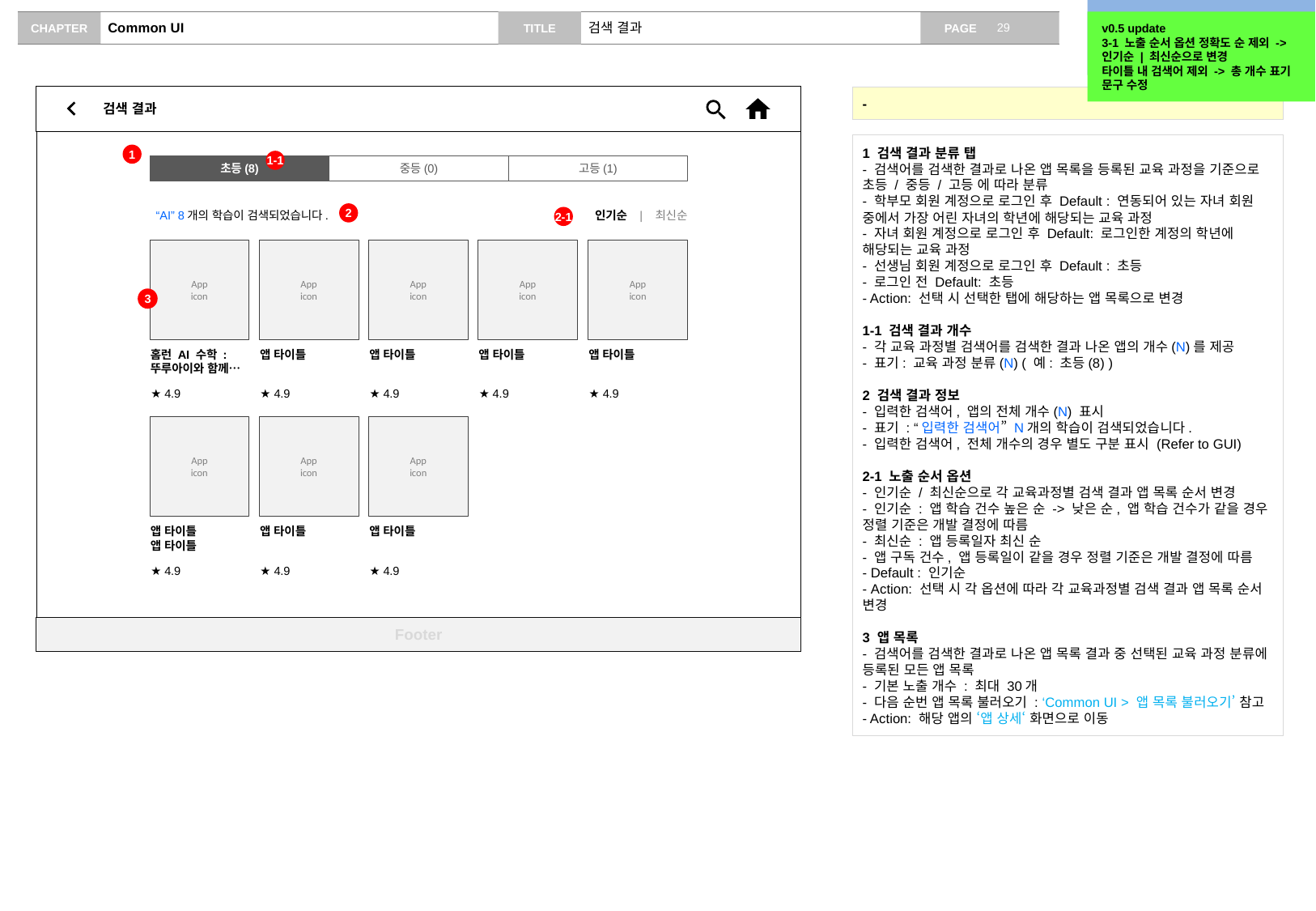

v0.2 update
검색결과 개수 탭에 같이 제공
v0.5 update
3-1 노출 순서 옵션 정확도 순 제외 -> 인기순 | 최신순으로 변경
타이틀 내 검색어 제외 -> 총 개수 표기 문구 수정
# Common UI
검색 결과
검색 결과

-

1 검색 결과 분류 탭
- 검색어를 검색한 결과로 나온 앱 목록을 등록된 교육 과정을 기준으로 초등 / 중등 / 고등 에 따라 분류
- 학부모 회원 계정으로 로그인 후 Default : 연동되어 있는 자녀 회원 중에서 가장 어린 자녀의 학년에 해당되는 교육 과정
- 자녀 회원 계정으로 로그인 후 Default: 로그인한 계정의 학년에 해당되는 교육 과정
- 선생님 회원 계정으로 로그인 후 Default : 초등
- 로그인 전 Default: 초등
- Action: 선택 시 선택한 탭에 해당하는 앱 목록으로 변경

1-1 검색 결과 개수
- 각 교육 과정별 검색어를 검색한 결과 나온 앱의 개수(N)를 제공
- 표기: 교육 과정 분류(N) ( 예: 초등(8) )

2 검색 결과 정보
- 입력한 검색어, 앱의 전체 개수(N) 표시
- 표기 : “입력한 검색어” N개의 학습이 검색되었습니다.
- 입력한 검색어, 전체 개수의 경우 별도 구분 표시 (Refer to GUI)
2-1 노출 순서 옵션
- 인기순 / 최신순으로 각 교육과정별 검색 결과 앱 목록 순서 변경
- 인기순 : 앱 학습 건수 높은 순 -> 낮은 순, 앱 학습 건수가 같을 경우 정렬 기준은 개발 결정에 따름
- 최신순 : 앱 등록일자 최신 순
- 앱 구독 건수, 앱 등록일이 같을 경우 정렬 기준은 개발 결정에 따름
- Default : 인기순
- Action: 선택 시 각 옵션에 따라 각 교육과정별 검색 결과 앱 목록 순서 변경
3 앱 목록
- 검색어를 검색한 결과로 나온 앱 목록 결과 중 선택된 교육 과정 분류에 등록된 모든 앱 목록
- 기본 노출 개수 : 최대 30개
- 다음 순번 앱 목록 불러오기 : ‘Common UI > 앱 목록 불러오기’ 참고
- Action: 해당 앱의 ‘앱 상세‘ 화면으로 이동
1
1-1
초등(8)
중등(0)
고등(1)
2
2-1
“AI” 8개의 학습이 검색되었습니다.
인기순   |   최신순
App
icon
홈런 AI 수학 :
뚜루아이와 함께…
★ 4.9
App
icon
앱 타이틀

★ 4.9
App
icon
앱 타이틀
★ 4.9
App
icon
앱 타이틀
★ 4.9
App
icon
앱 타이틀
★ 4.9
3
App
icon
앱 타이틀
앱 타이틀
★ 4.9
App
icon
앱 타이틀

★ 4.9
App
icon
앱 타이틀
★ 4.9
Footer